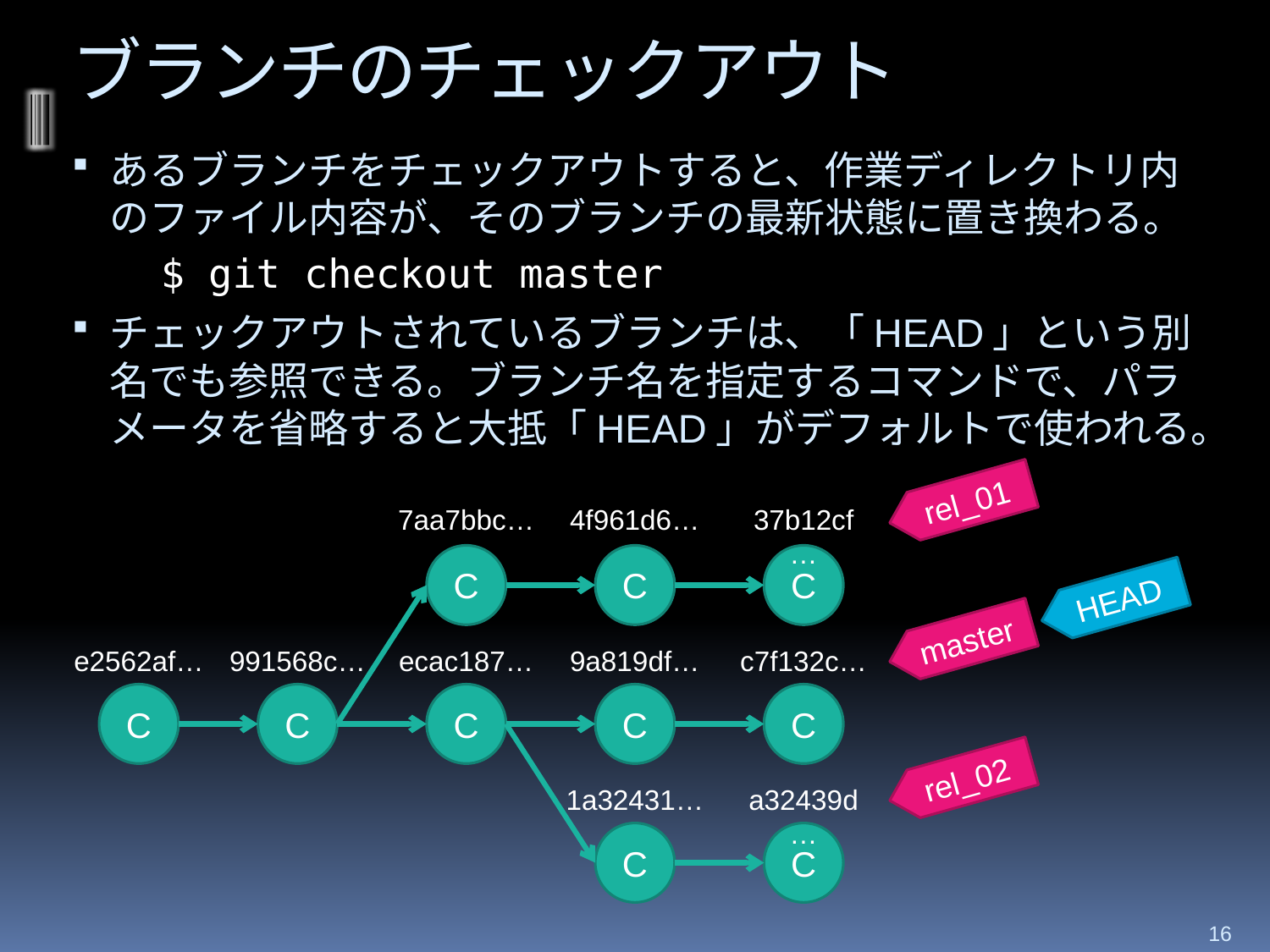

# ブランチのチェックアウト
あるブランチをチェックアウトすると、作業ディレクトリ内のファイル内容が、そのブランチの最新状態に置き換わる。
	$ git checkout master
チェックアウトされているブランチは、「HEAD」という別名でも参照できる。ブランチ名を指定するコマンドで、パラメータを省略すると大抵「HEAD」がデフォルトで使われる。
rel_01
7aa7bbc…
4f961d6…
37b12cf …
C
C
C
HEAD
master
e2562af…
991568c…
ecac187…
9a819df…
c7f132c…
C
C
C
C
C
rel_02
1a32431…
a32439d…
C
C
16